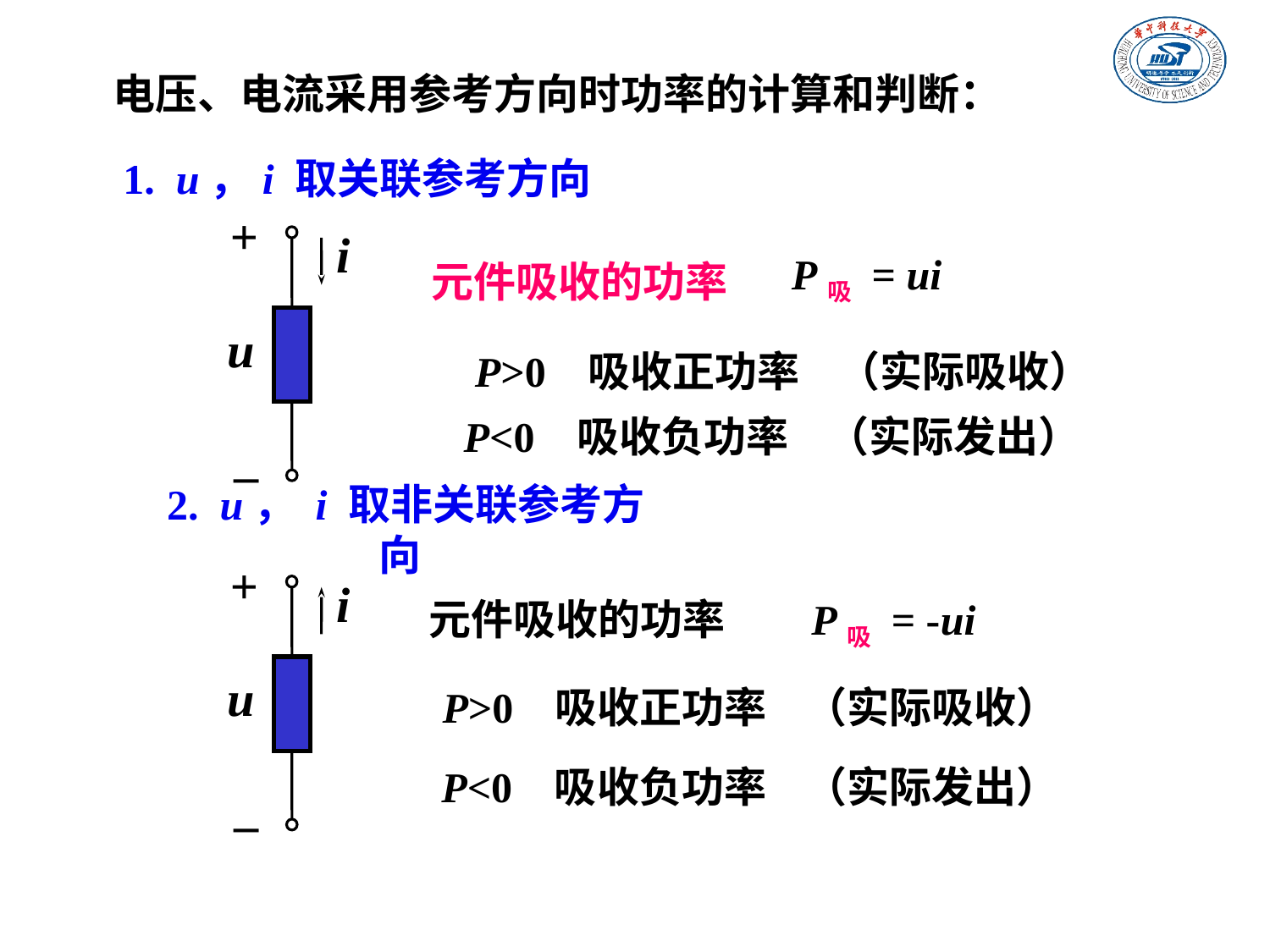

电压、电流采用参考方向时功率的计算和判断：
1.  u，i 取关联参考方向
+
i

u

–

P吸 = ui
元件吸收的功率
P>0   吸收正功率    （实际吸收）
P<0   吸收负功率    （实际发出）
 2.  u， i 取非关联参考方向
+
i

u

–

元件吸收的功率        P吸 = -ui
P>0   吸收正功率    （实际吸收）
P<0   吸收负功率    （实际发出）